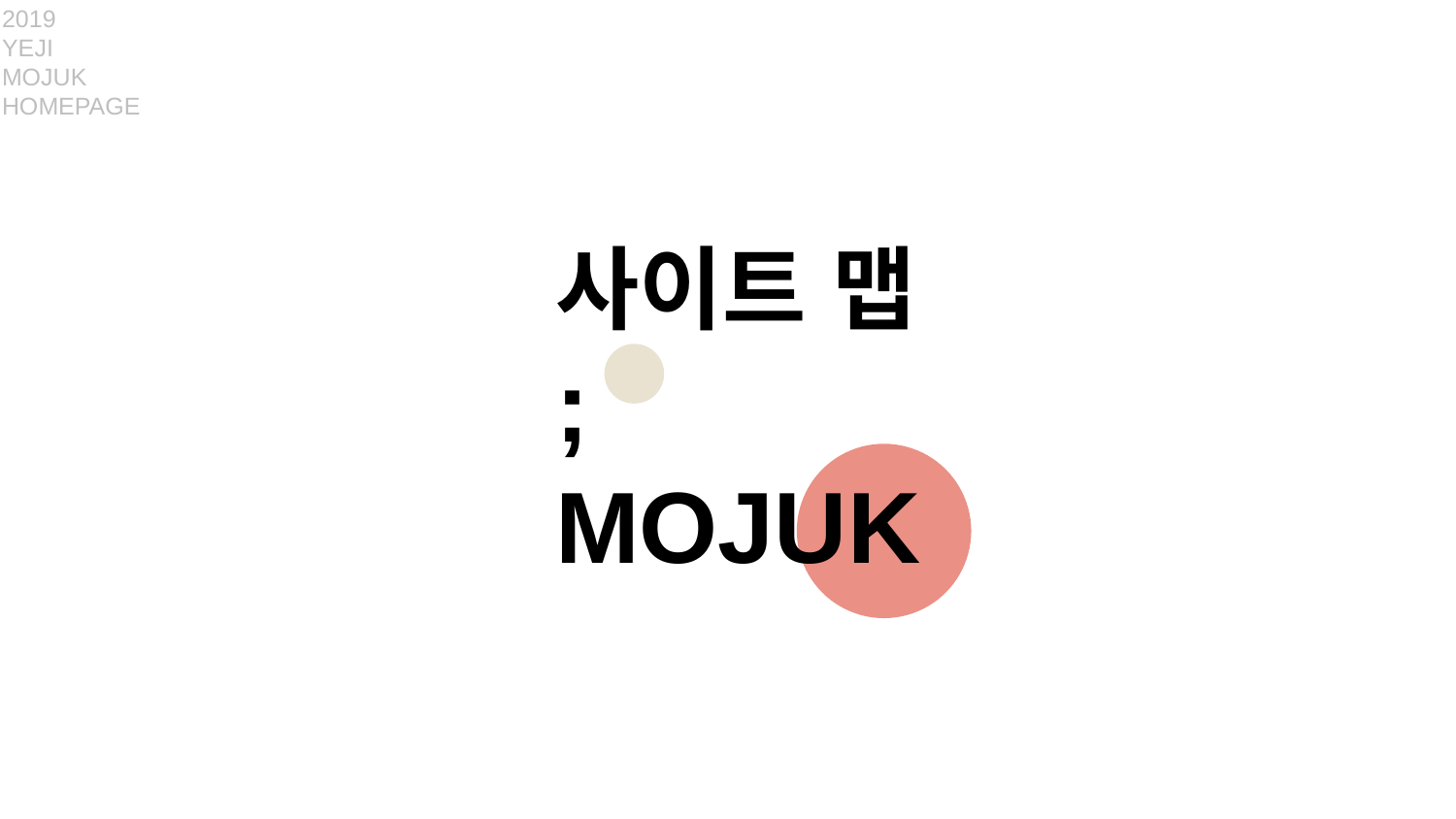

2019
YEJI
MOJUK
HOMEPAGE
사이트 맵
;
MOJUK